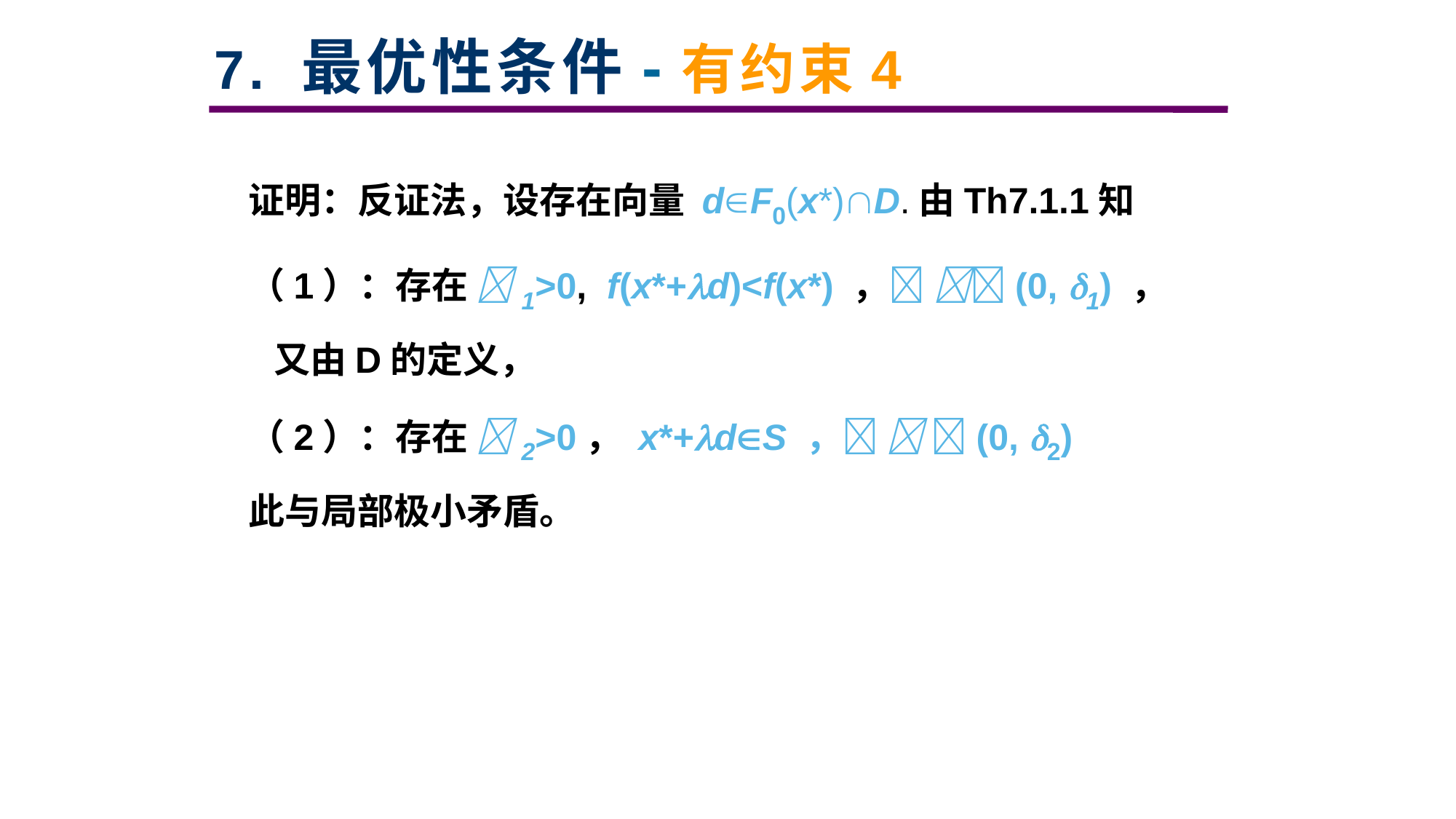

# 7. 最优性条件-有约束4

证明：反证法，设存在向量 d∈F0(x*)∩D.由Th7.1.1知
（1）：存在 δ1>0,  f(x*+λd)<f(x*) ，∀ λ∈(0, δ1) ，
  又由D的定义，
（2）：存在 δ2>0， x*+λd∈S ，∀ λ ∈(0, δ2)
此与局部极小矛盾。